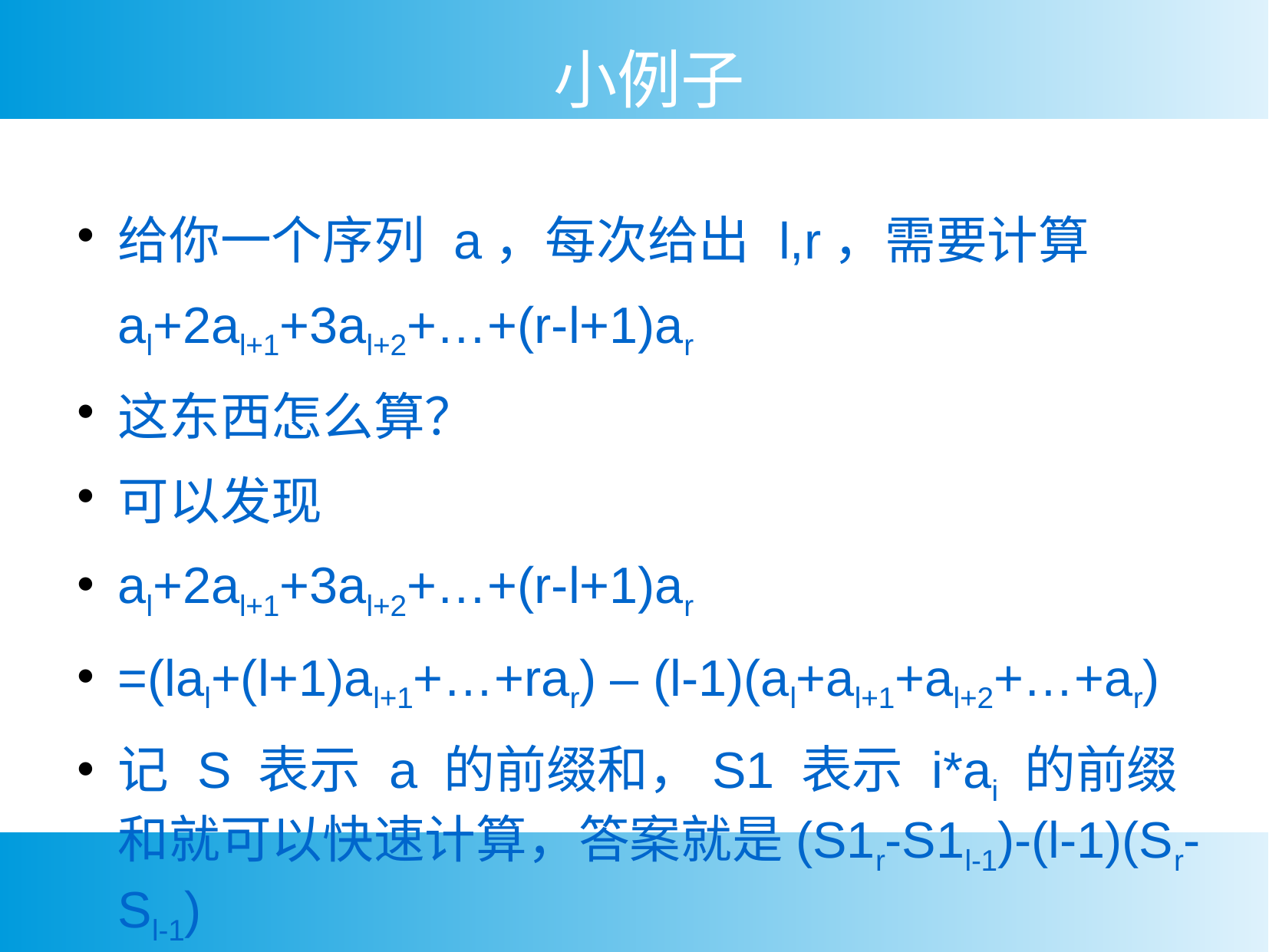

小例子
给你一个序列 a，每次给出 l,r，需要计算
	al+2al+1+3al+2+…+(r-l+1)ar
这东西怎么算？
可以发现
al+2al+1+3al+2+…+(r-l+1)ar
=(lal+(l+1)al+1+…+rar) – (l-1)(al+al+1+al+2+…+ar)
记 S 表示 a 的前缀和，S1 表示 i*ai 的前缀和就可以快速计算，答案就是(S1r-S1l-1)-(l-1)(Sr-Sl-1)